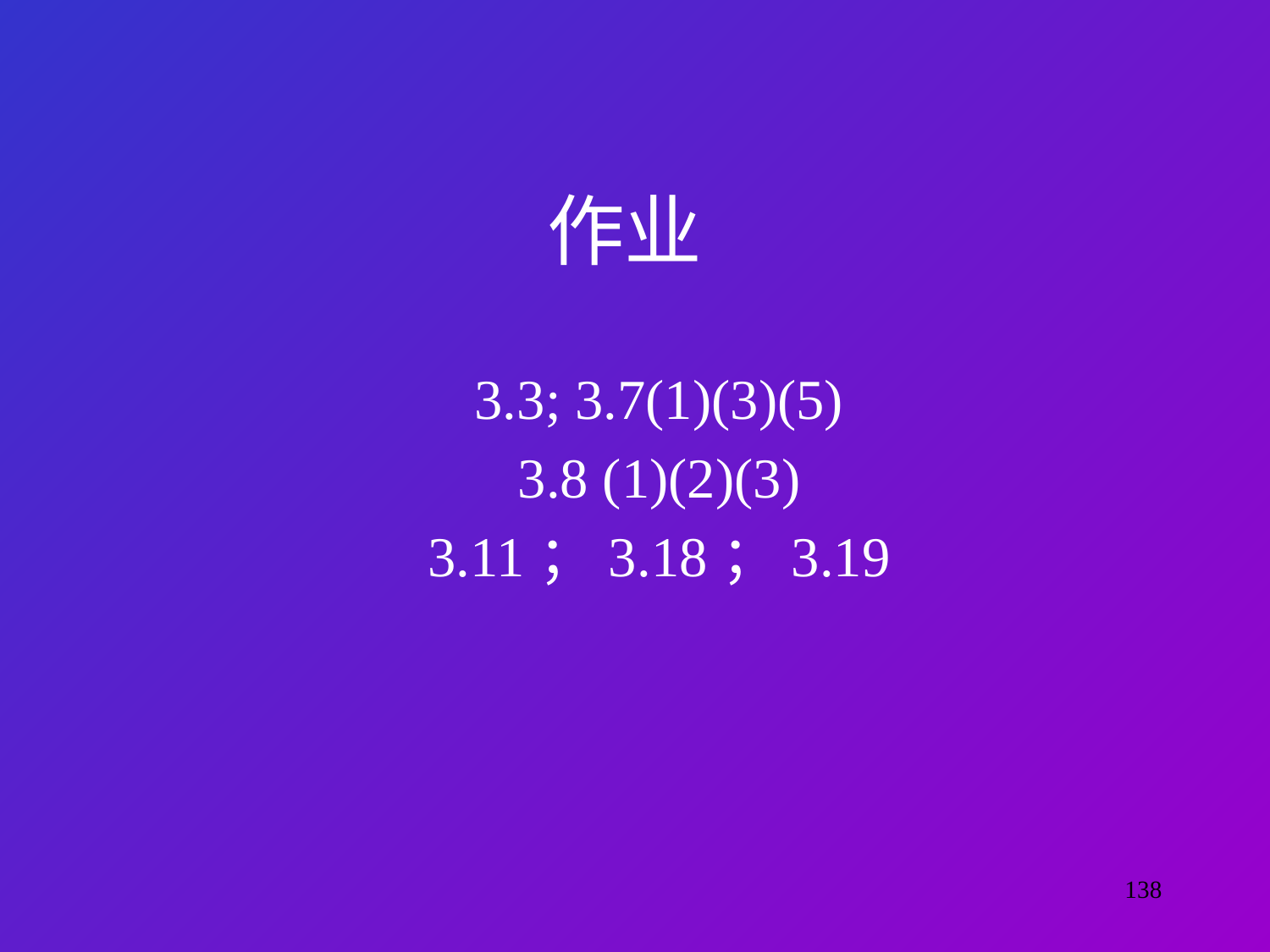

# 作业
3.3; 3.7(1)(3)(5)
3.8 (1)(2)(3)
3.11；3.18；3.19
138